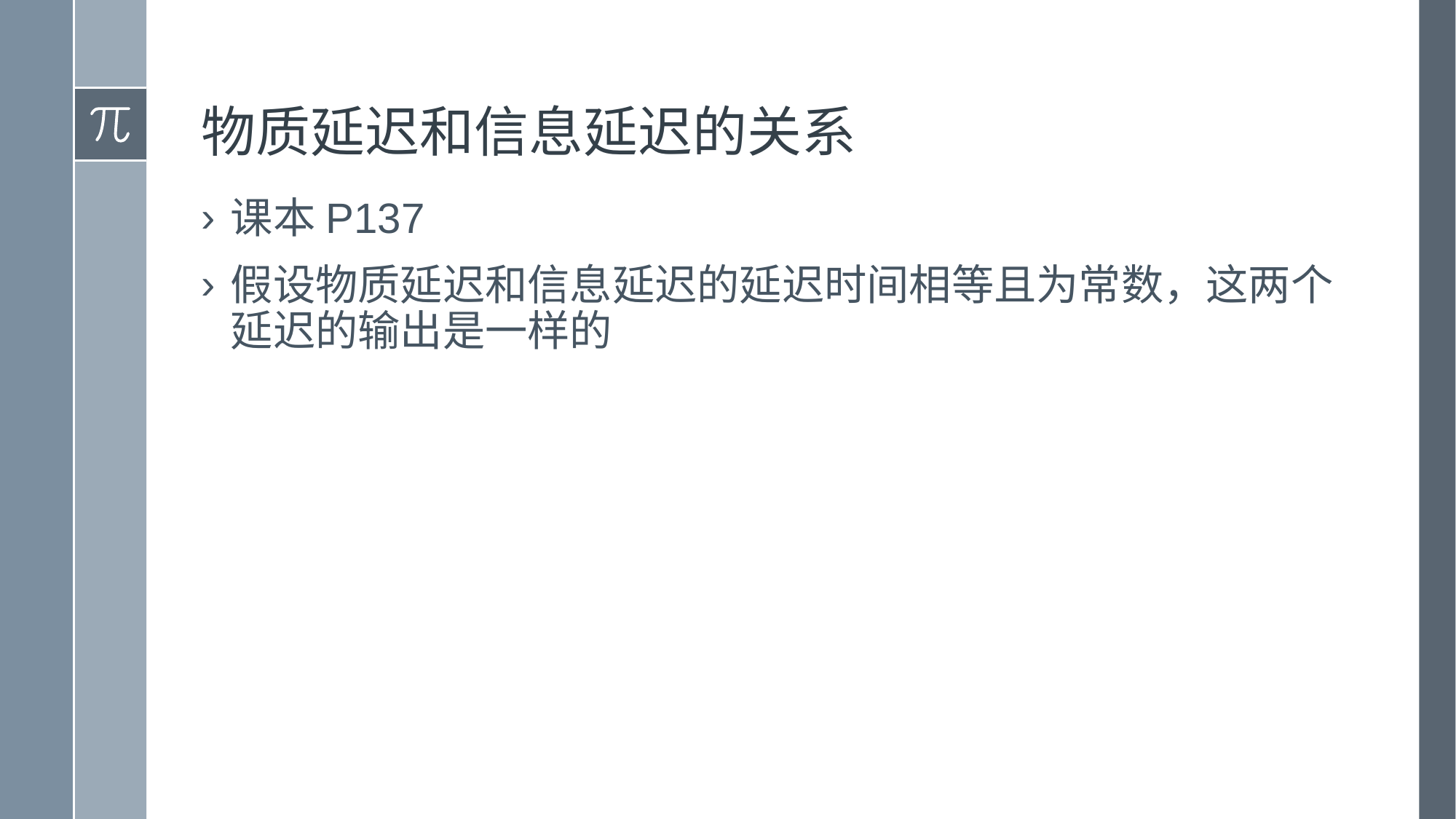

# 物质延迟和信息延迟的关系
课本P137
假设物质延迟和信息延迟的延迟时间相等且为常数，这两个延迟的输出是一样的